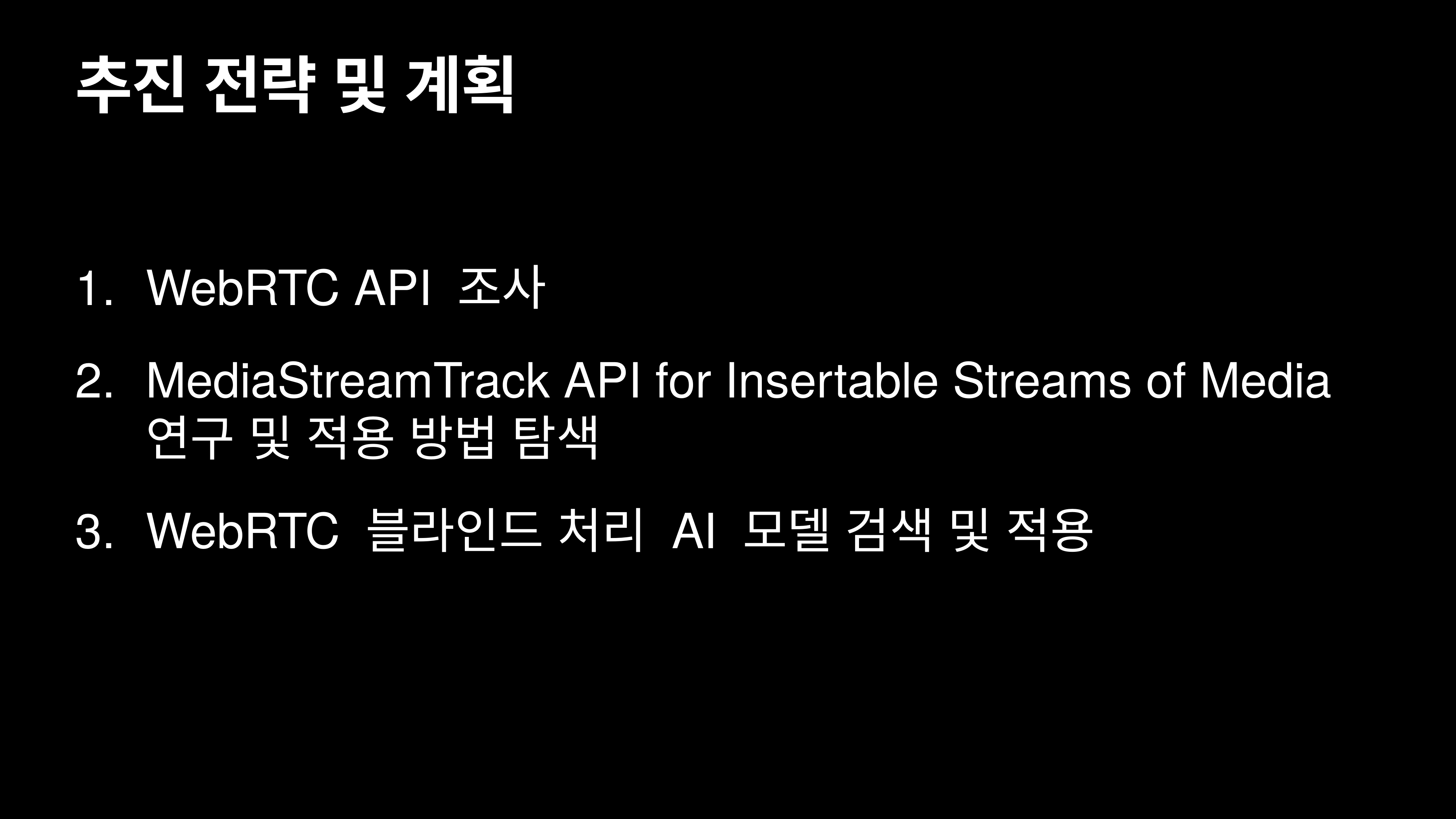

# 추진 전략 및 계획
WebRTC API 조사
MediaStreamTrack API for Insertable Streams of Media 연구 및 적용 방법 탐색
WebRTC 블라인드 처리 AI 모델 검색 및 적용